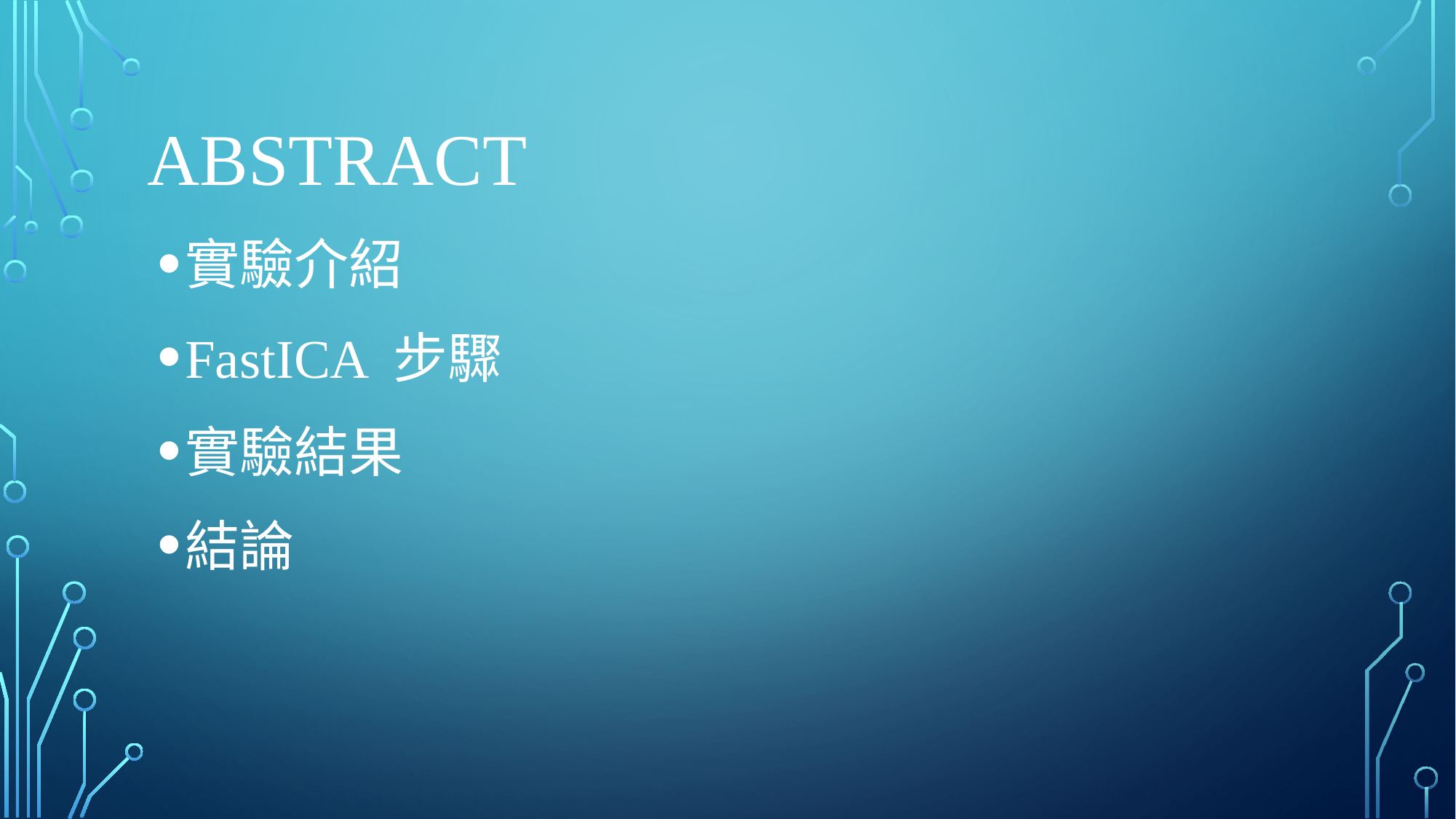

# Abstract
實驗介紹
FastICA 步驟
實驗結果
結論